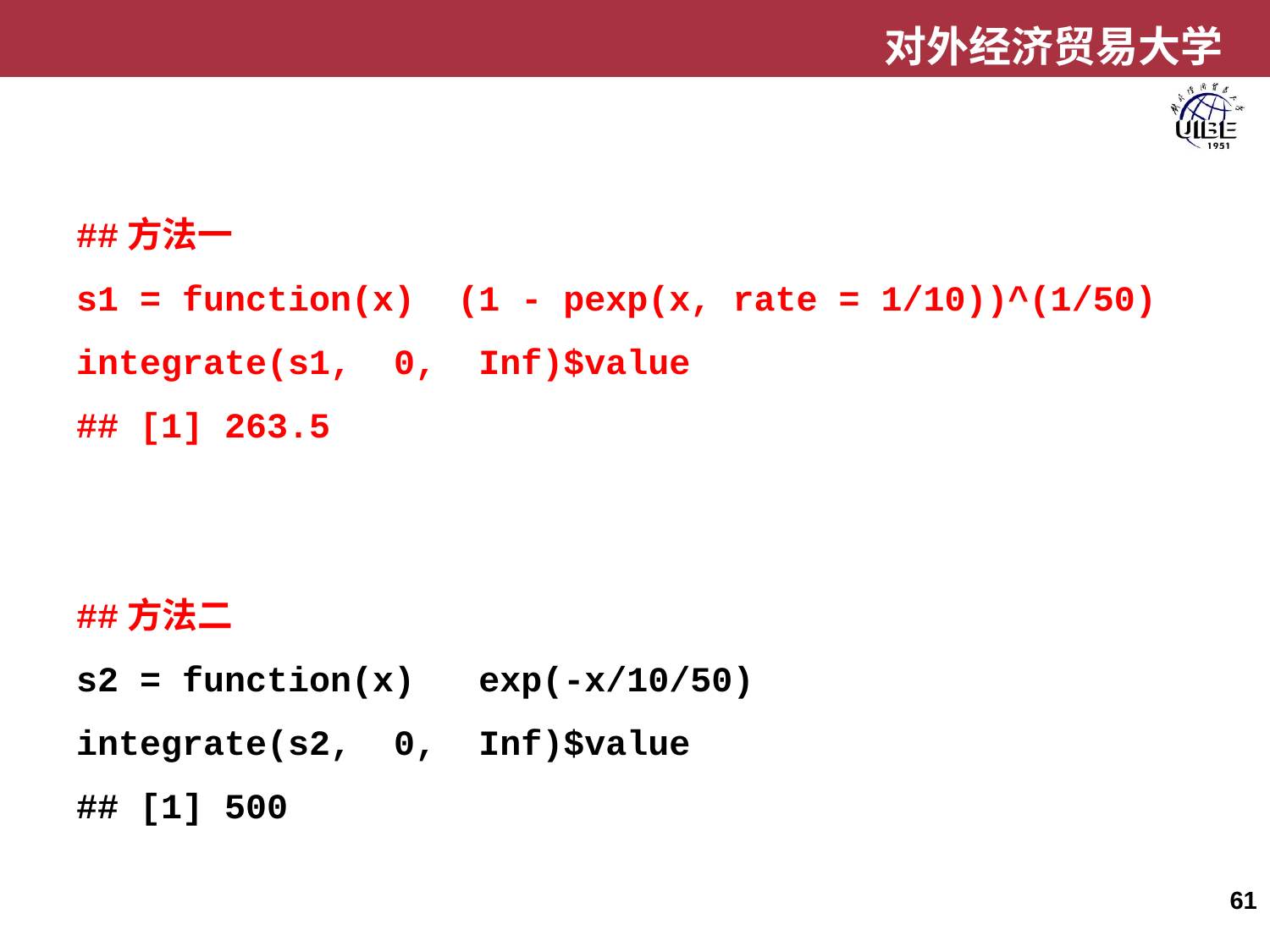

##方法一
s1 = function(x)  (1 - pexp(x, rate = 1/10))^(1/50)
integrate(s1,  0,  Inf)$value
## [1] 263.5

##方法二
s2 = function(x)   exp(-x/10/50)
integrate(s2,  0,  Inf)$value
## [1] 500

61